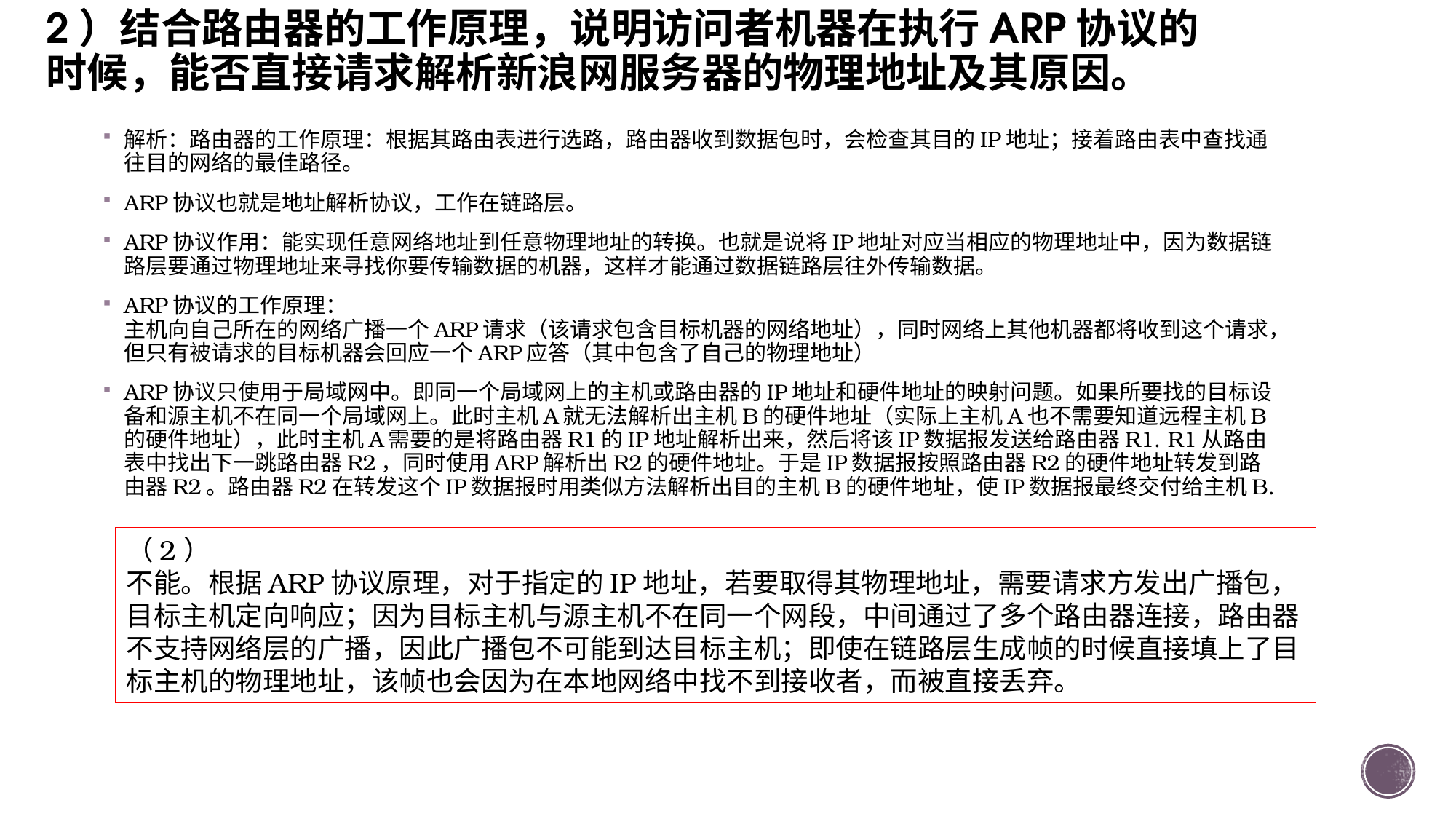

# 2）结合路由器的工作原理，说明访问者机器在执行ARP协议的时候，能否直接请求解析新浪网服务器的物理地址及其原因。
解析：路由器的工作原理：根据其路由表进行选路，路由器收到数据包时，会检查其目的IP地址；接着路由表中查找通往目的网络的最佳路径。
ARP协议也就是地址解析协议，工作在链路层。
ARP协议作用：能实现任意网络地址到任意物理地址的转换。也就是说将IP地址对应当相应的物理地址中，因为数据链路层要通过物理地址来寻找你要传输数据的机器，这样才能通过数据链路层往外传输数据。
ARP协议的工作原理： 
主机向自己所在的网络广播一个ARP请求（该请求包含目标机器的网络地址），同时网络上其他机器都将收到这个请求，但只有被请求的目标机器会回应一个ARP应答（其中包含了自己的物理地址）
ARP协议只使用于局域网中。即同一个局域网上的主机或路由器的IP地址和硬件地址的映射问题。如果所要找的目标设备和源主机不在同一个局域网上。此时主机A就无法解析出主机B的硬件地址（实际上主机A也不需要知道远程主机B的硬件地址），此时主机A需要的是将路由器R1的IP地址解析出来，然后将该IP数据报发送给路由器R1. R1从路由表中找出下一跳路由器R2，同时使用ARP解析出R2的硬件地址。于是IP数据报按照路由器R2的硬件地址转发到路由器R2。路由器R2在转发这个IP数据报时用类似方法解析出目的主机B的硬件地址，使IP数据报最终交付给主机B.
（2）
不能。根据ARP协议原理，对于指定的IP地址，若要取得其物理地址，需要请求方发出广播包，目标主机定向响应；因为目标主机与源主机不在同一个网段，中间通过了多个路由器连接，路由器不支持网络层的广播，因此广播包不可能到达目标主机；即使在链路层生成帧的时候直接填上了目标主机的物理地址，该帧也会因为在本地网络中找不到接收者，而被直接丢弃。